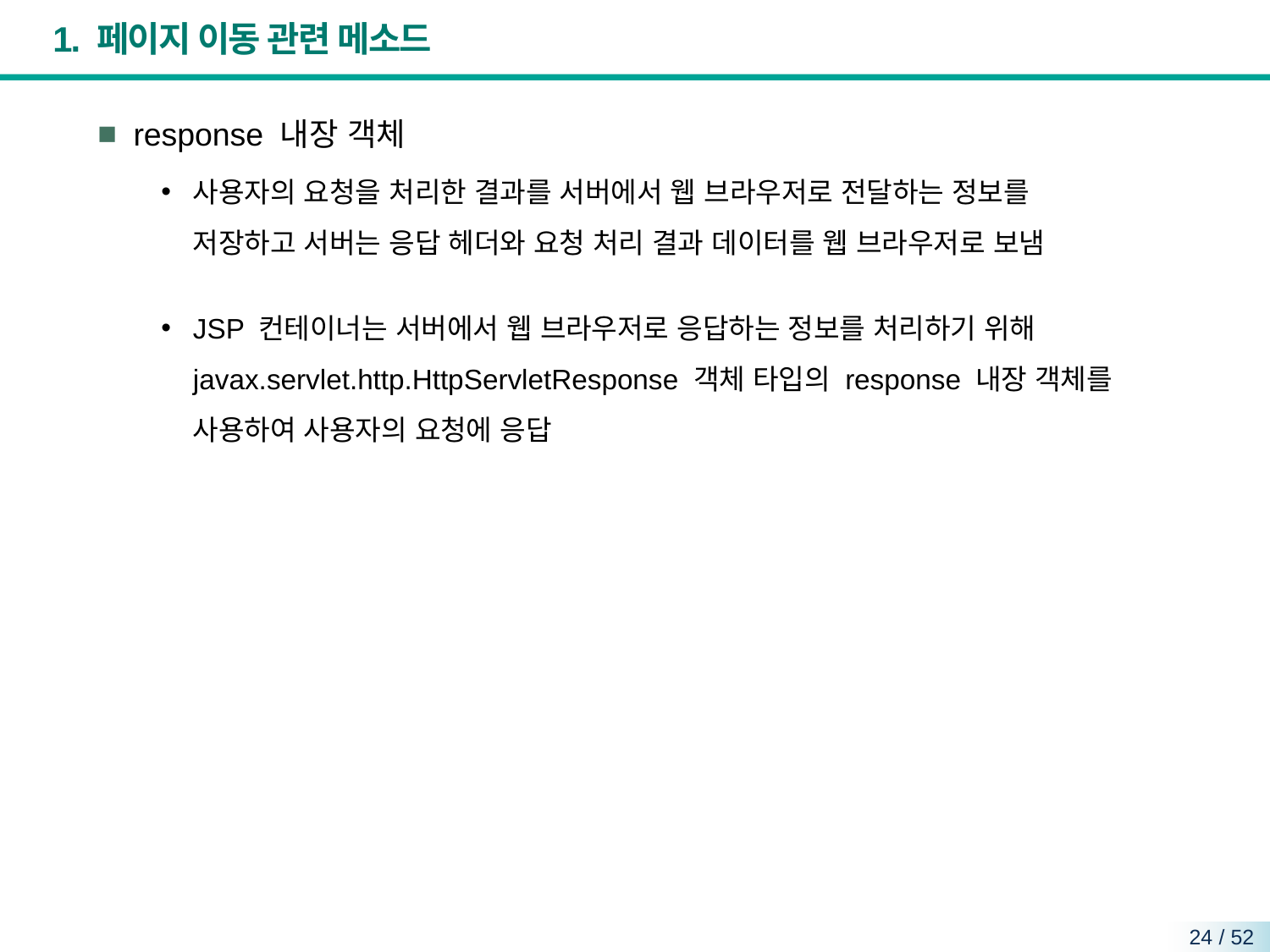

# 1. 페이지 이동 관련 메소드
response 내장 객체
사용자의 요청을 처리한 결과를 서버에서 웹 브라우저로 전달하는 정보를
저장하고 서버는 응답 헤더와 요청 처리 결과 데이터를 웹 브라우저로 보냄

JSP 컨테이너는 서버에서 웹 브라우저로 응답하는 정보를 처리하기 위해 javax.servlet.http.HttpServletResponse 객체 타입의 response 내장 객체를
사용하여 사용자의 요청에 응답